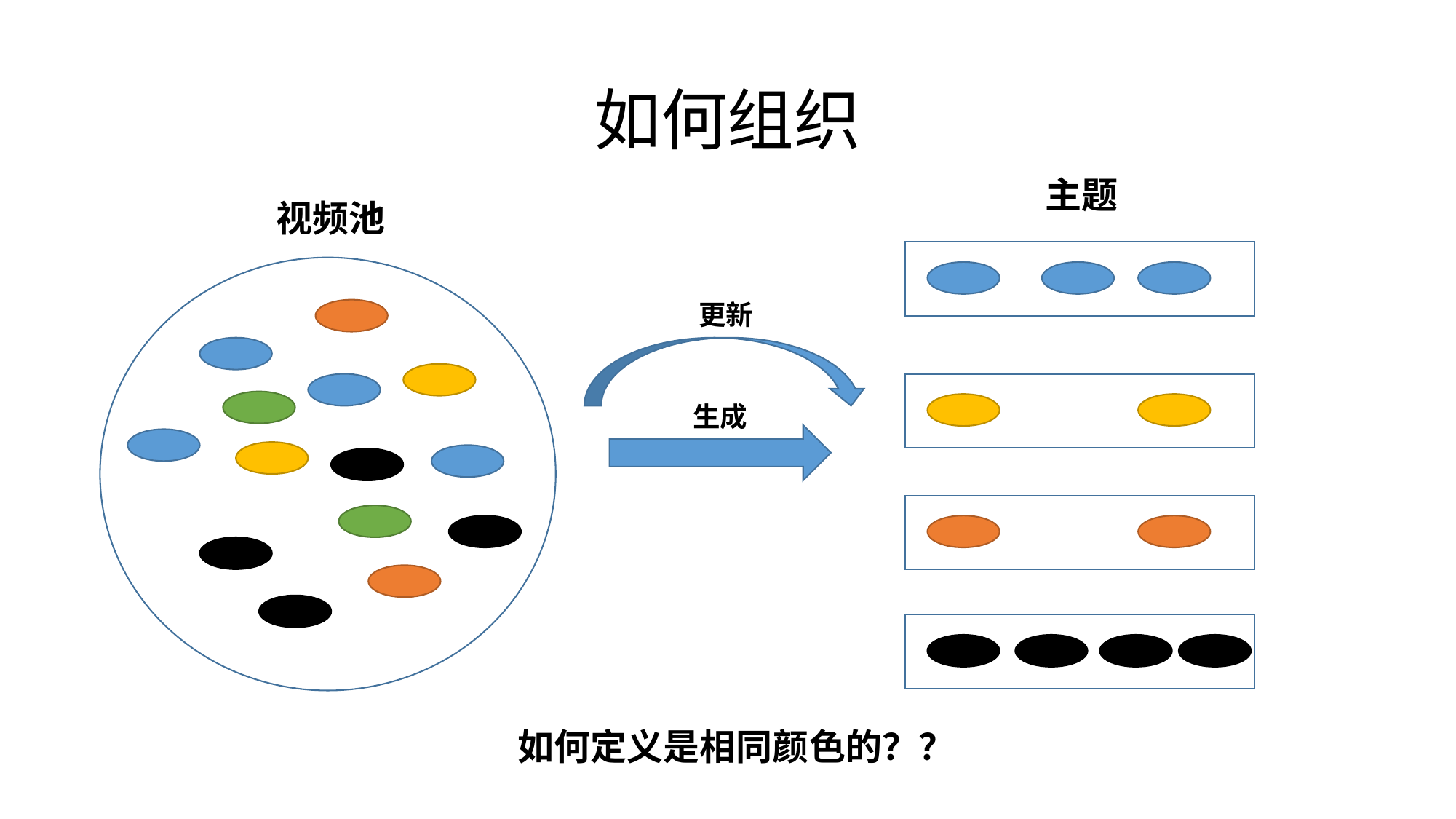

# 如何组织
主题
视频池

更新

生成

如何定义是相同颜色的？？